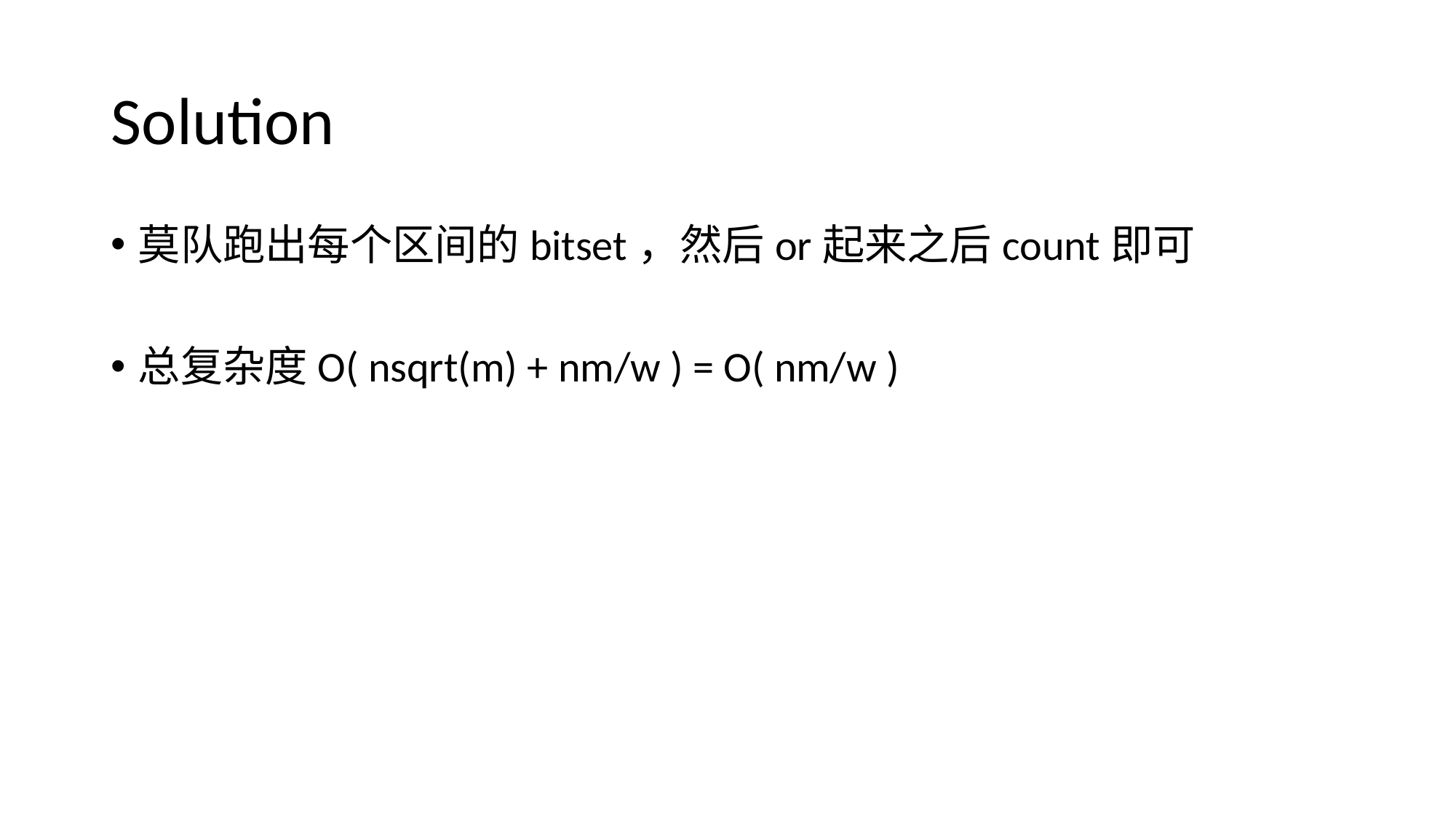

# Solution
莫队跑出每个区间的bitset，然后or起来之后count即可

总复杂度O( nsqrt(m) + nm/w ) = O( nm/w )